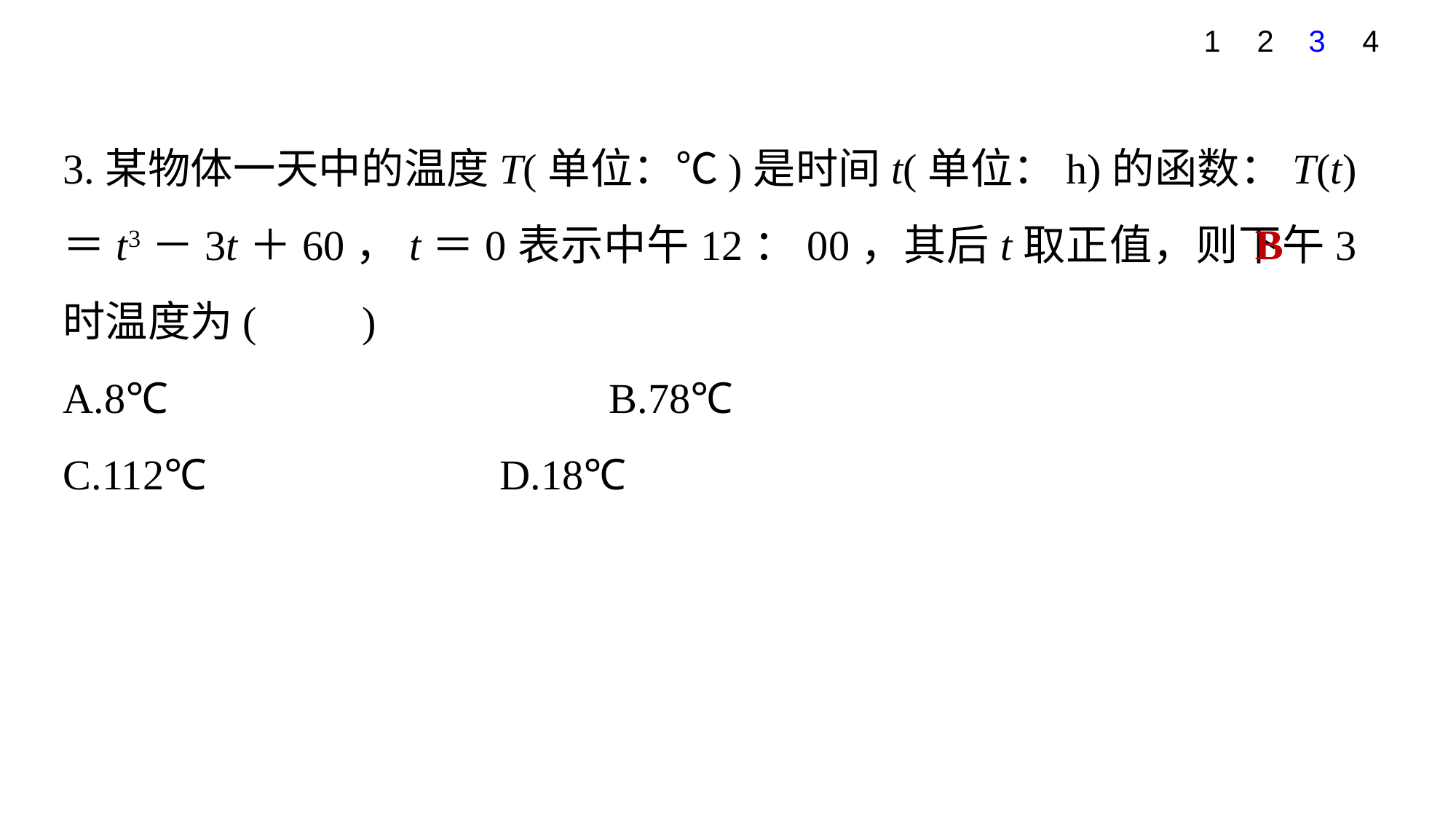

4
1
2
3
3.某物体一天中的温度T(单位：℃)是时间t(单位：h)的函数：T(t)＝t3－3t＋60，t＝0表示中午12：00，其后t取正值，则下午3时温度为(　　)
A.8℃  				B.78℃
C.112℃  			D.18℃
B